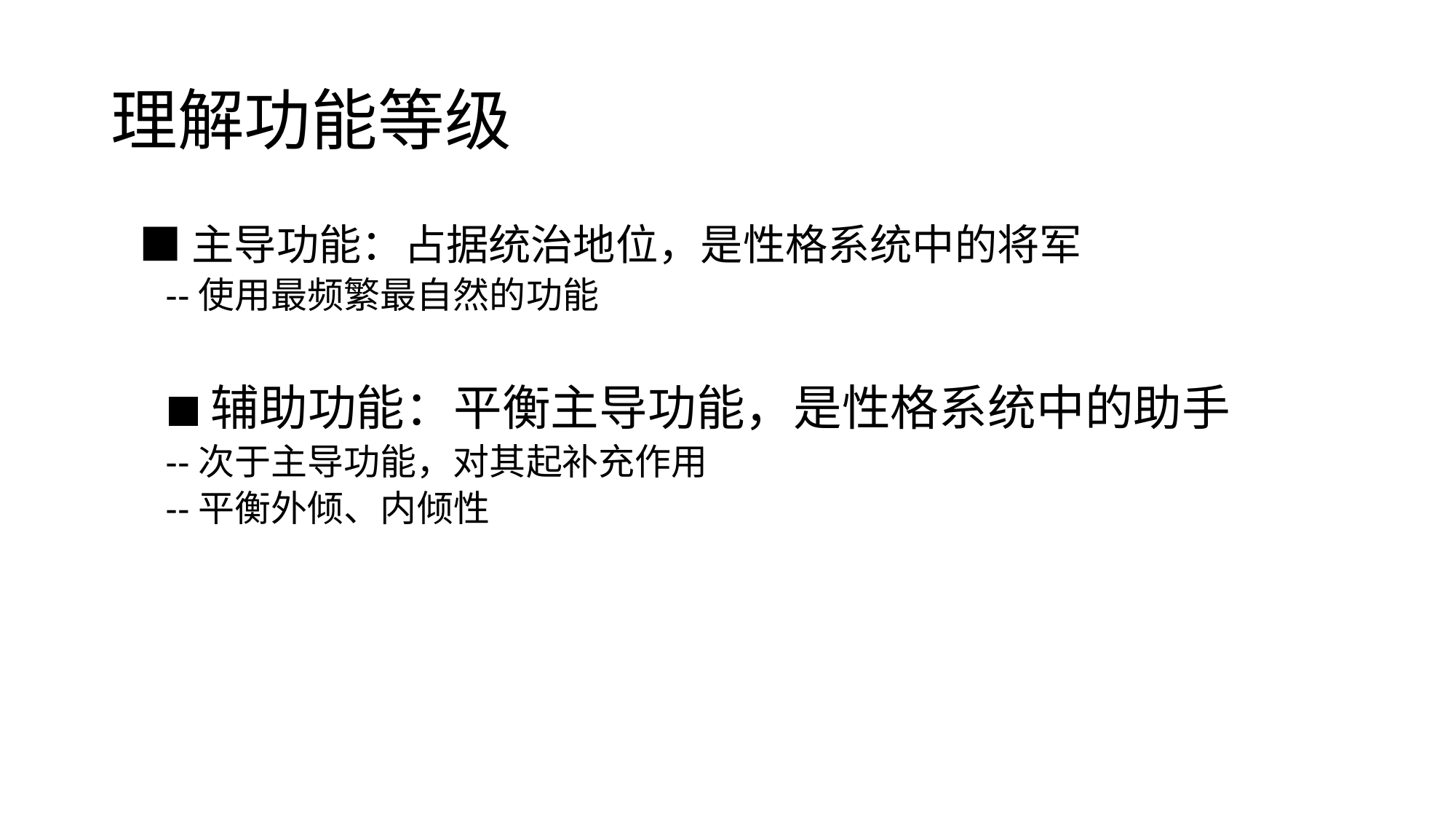

# 理解功能等级
   ■主导功能：占据统治地位，是性格系统中的将军
--使用最频繁最自然的功能

■辅助功能：平衡主导功能，是性格系统中的助手
--次于主导功能，对其起补充作用
--平衡外倾、内倾性